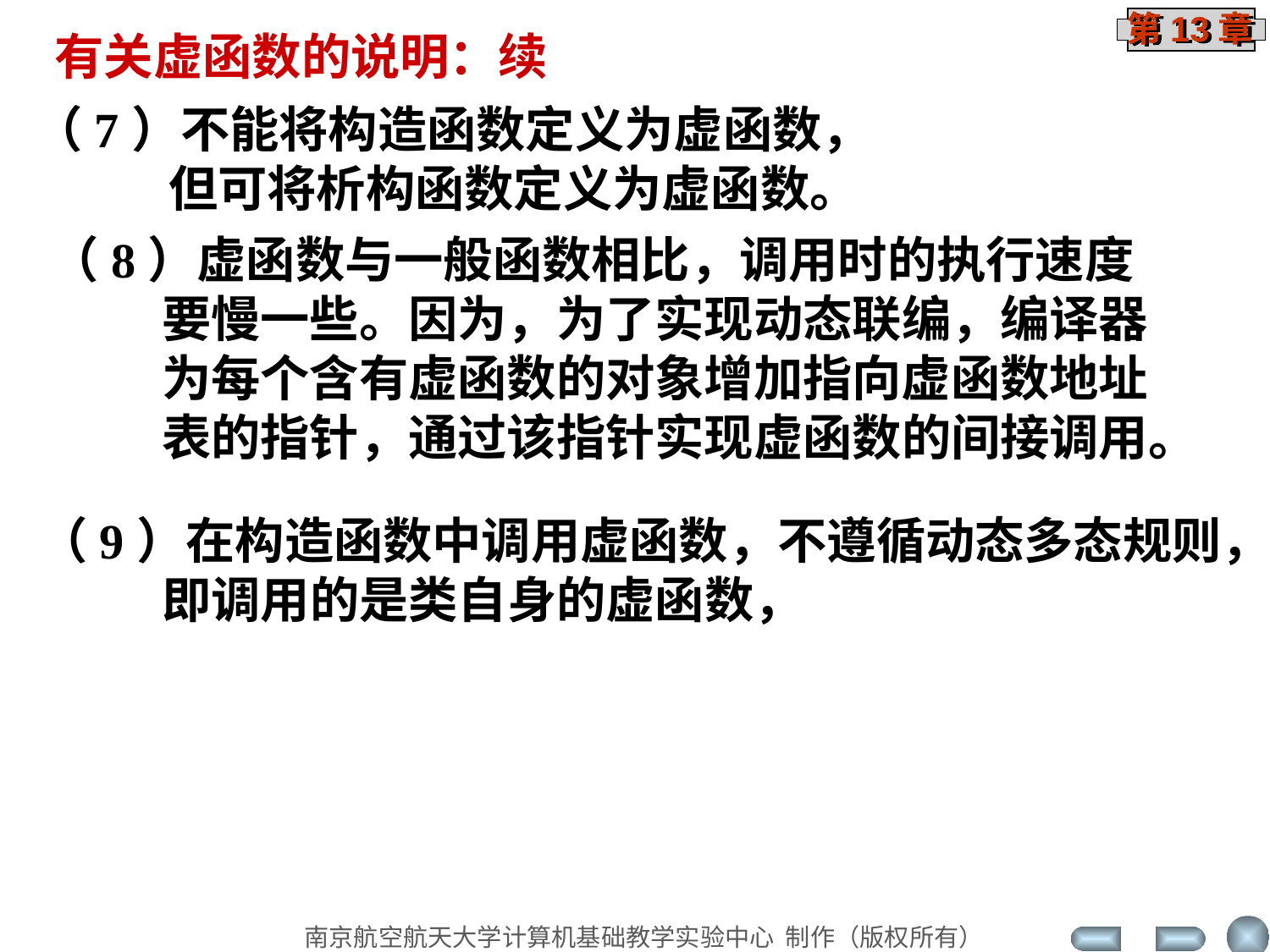

有关虚函数的说明：续
（7）不能将构造函数定义为虚函数，
           但可将析构函数定义为虚函数。
 （8）虚函数与一般函数相比，调用时的执行速度
           要慢一些。因为，为了实现动态联编，编译器
           为每个含有虚函数的对象增加指向虚函数地址
           表的指针，通过该指针实现虚函数的间接调用。
 （9）在构造函数中调用虚函数，不遵循动态多态规则，
            即调用的是类自身的虚函数，